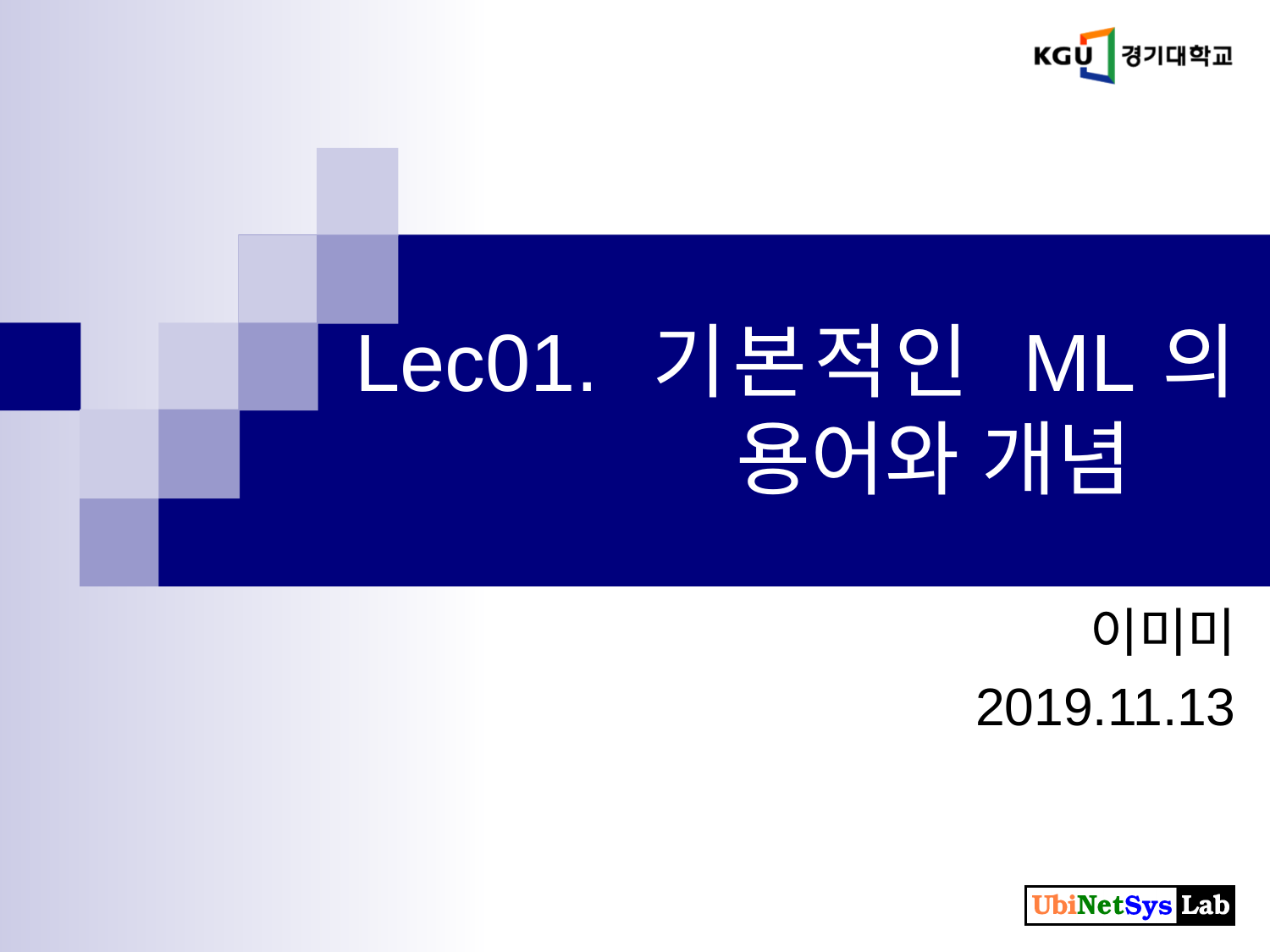

# Lec01. 기본적인 ML의 			용어와 개념
이미미
2019.11.13